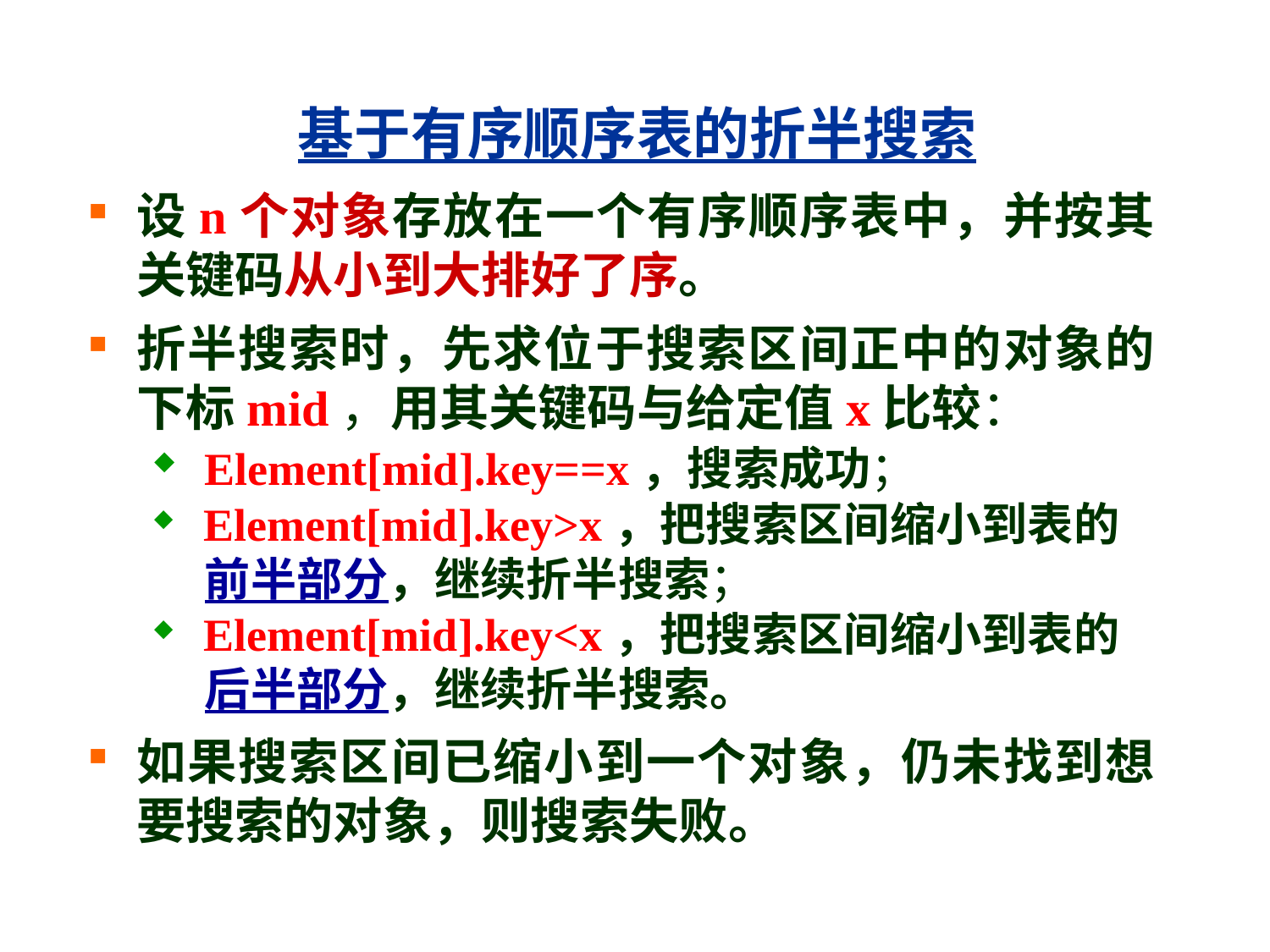

# 基于有序顺序表的折半搜索
设n个对象存放在一个有序顺序表中，并按其关键码从小到大排好了序。
折半搜索时，先求位于搜索区间正中的对象的下标mid，用其关键码与给定值x比较：
 Element[mid].key==x，搜索成功；
 Element[mid].key>x，把搜索区间缩小到表的
    前半部分，继续折半搜索；
 Element[mid].key<x，把搜索区间缩小到表的
    后半部分，继续折半搜索。
如果搜索区间已缩小到一个对象，仍未找到想要搜索的对象，则搜索失败。
25